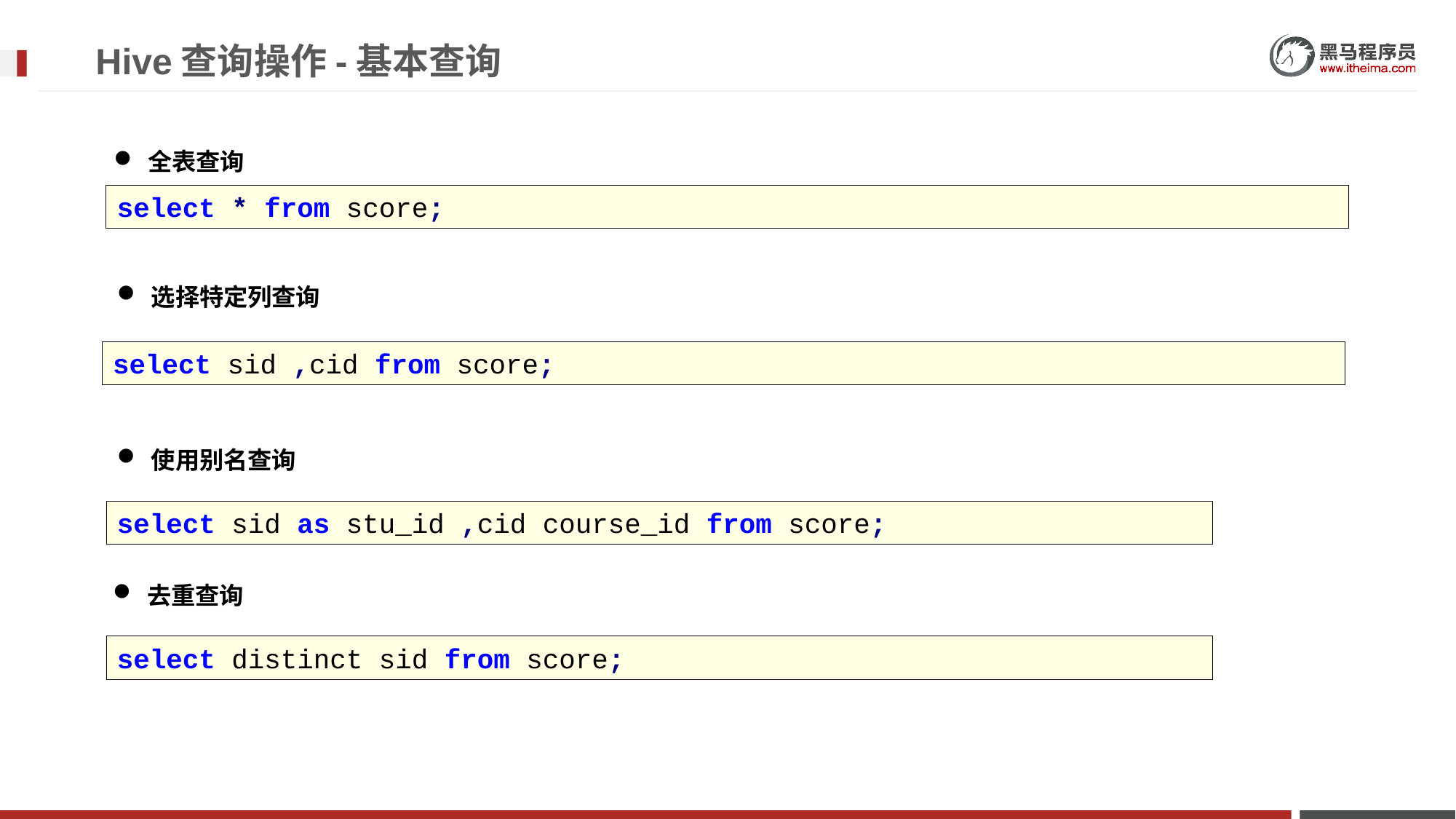

# Hive查询操作-基本查询
全表查询
select * from score;
选择特定列查询
select sid ,cid from score;
使用别名查询
select sid as stu_id ,cid course_id from score;
去重查询
select distinct sid from score;